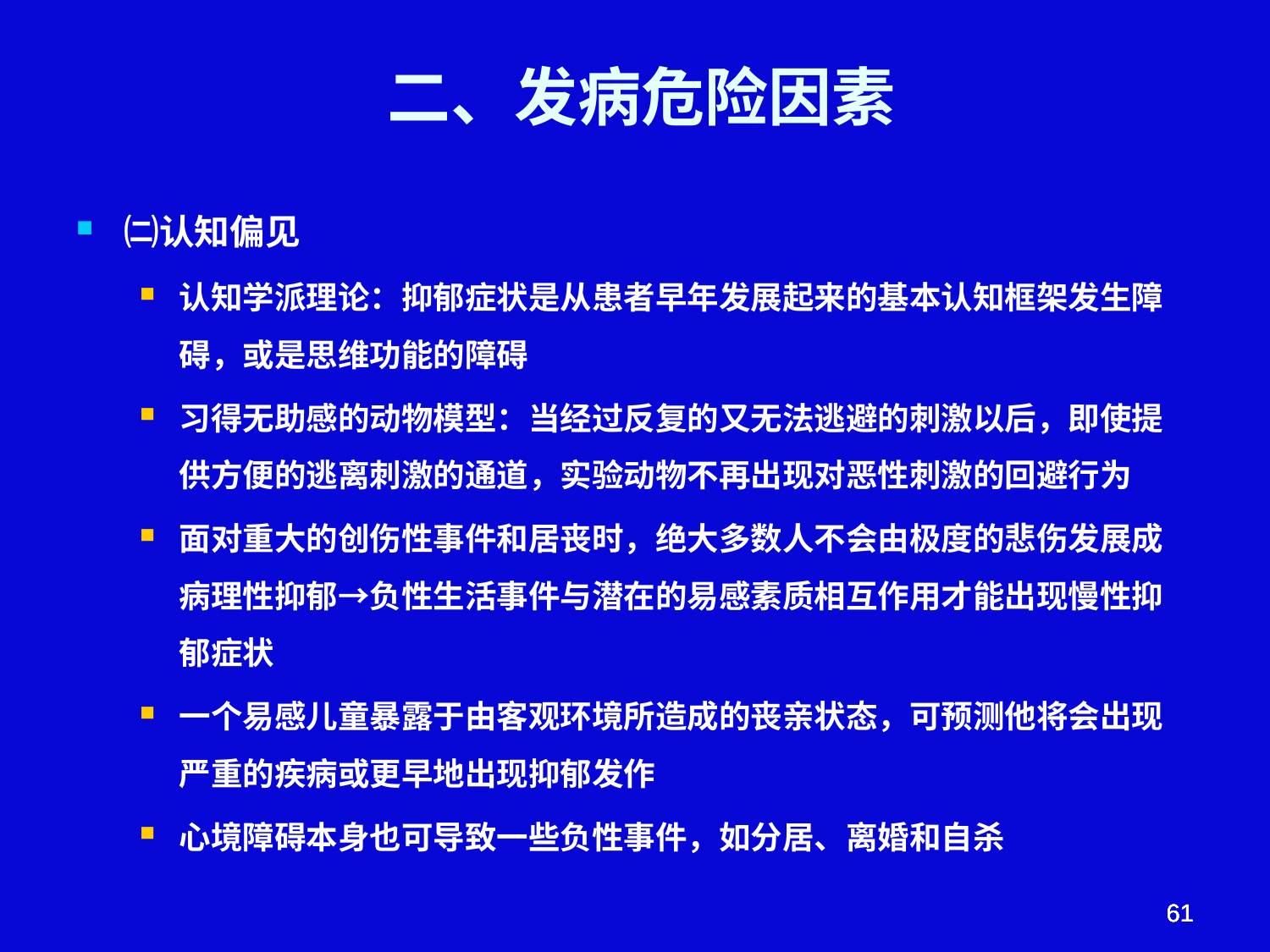

# 二、发病危险因素
㈡认知偏见
认知学派理论：抑郁症状是从患者早年发展起来的基本认知框架发生障碍，或是思维功能的障碍
习得无助感的动物模型：当经过反复的又无法逃避的刺激以后，即使提供方便的逃离刺激的通道，实验动物不再出现对恶性刺激的回避行为
面对重大的创伤性事件和居丧时，绝大多数人不会由极度的悲伤发展成病理性抑郁→负性生活事件与潜在的易感素质相互作用才能出现慢性抑郁症状
一个易感儿童暴露于由客观环境所造成的丧亲状态，可预测他将会出现严重的疾病或更早地出现抑郁发作
心境障碍本身也可导致一些负性事件，如分居、离婚和自杀

61
61
61
61
61